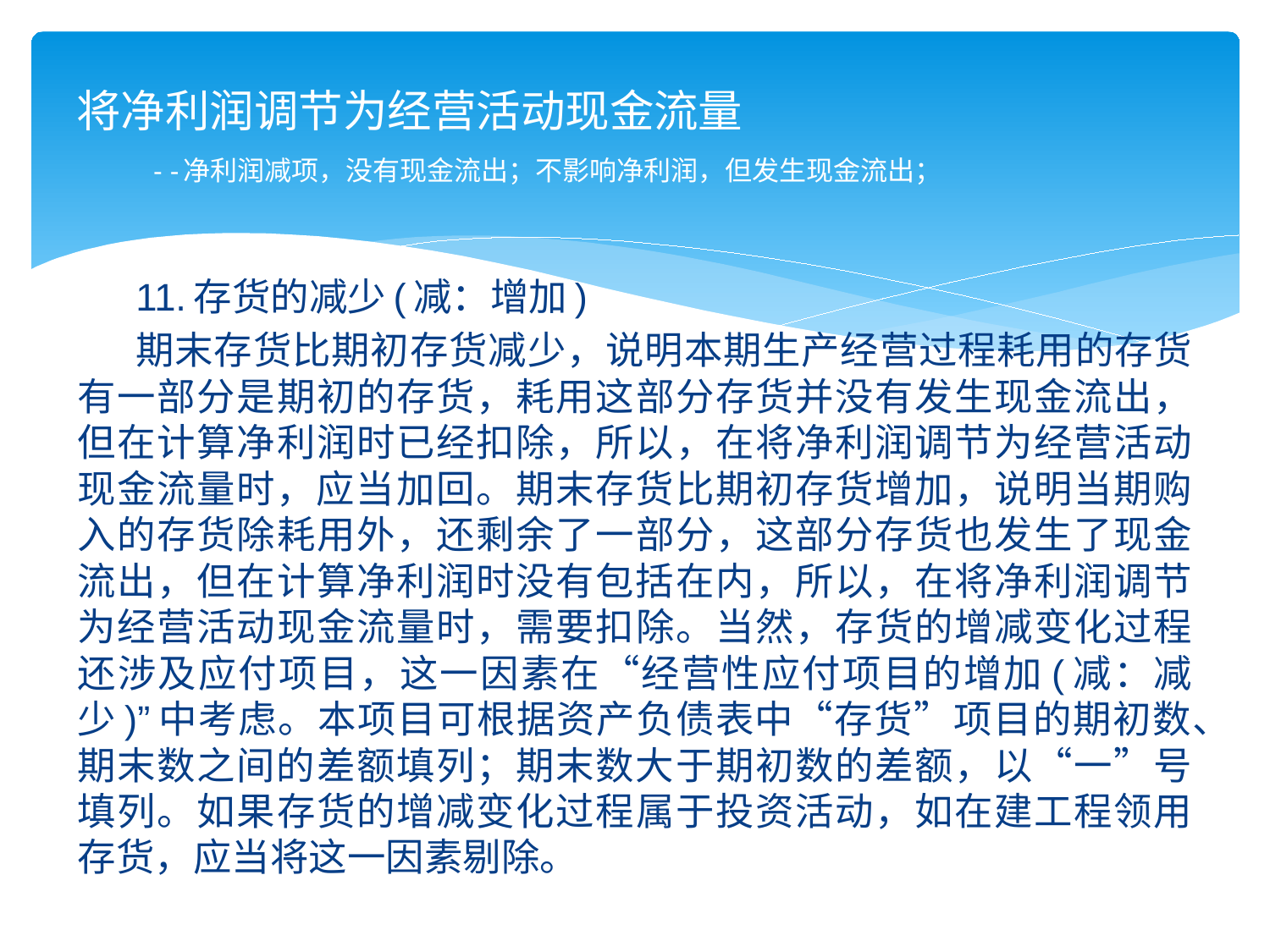

# 将净利润调节为经营活动现金流量 - -净利润减项，没有现金流出；不影响净利润，但发生现金流出；
11.存货的减少(减：增加)
期末存货比期初存货减少，说明本期生产经营过程耗用的存货有一部分是期初的存货，耗用这部分存货并没有发生现金流出，但在计算净利润时已经扣除，所以，在将净利润调节为经营活动现金流量时，应当加回。期末存货比期初存货增加，说明当期购入的存货除耗用外，还剩余了一部分，这部分存货也发生了现金流出，但在计算净利润时没有包括在内，所以，在将净利润调节为经营活动现金流量时，需要扣除。当然，存货的增减变化过程还涉及应付项目，这一因素在“经营性应付项目的增加(减：减少)”中考虑。本项目可根据资产负债表中“存货”项目的期初数、期末数之间的差额填列；期末数大于期初数的差额，以“一”号填列。如果存货的增减变化过程属于投资活动，如在建工程领用存货，应当将这一因素剔除。